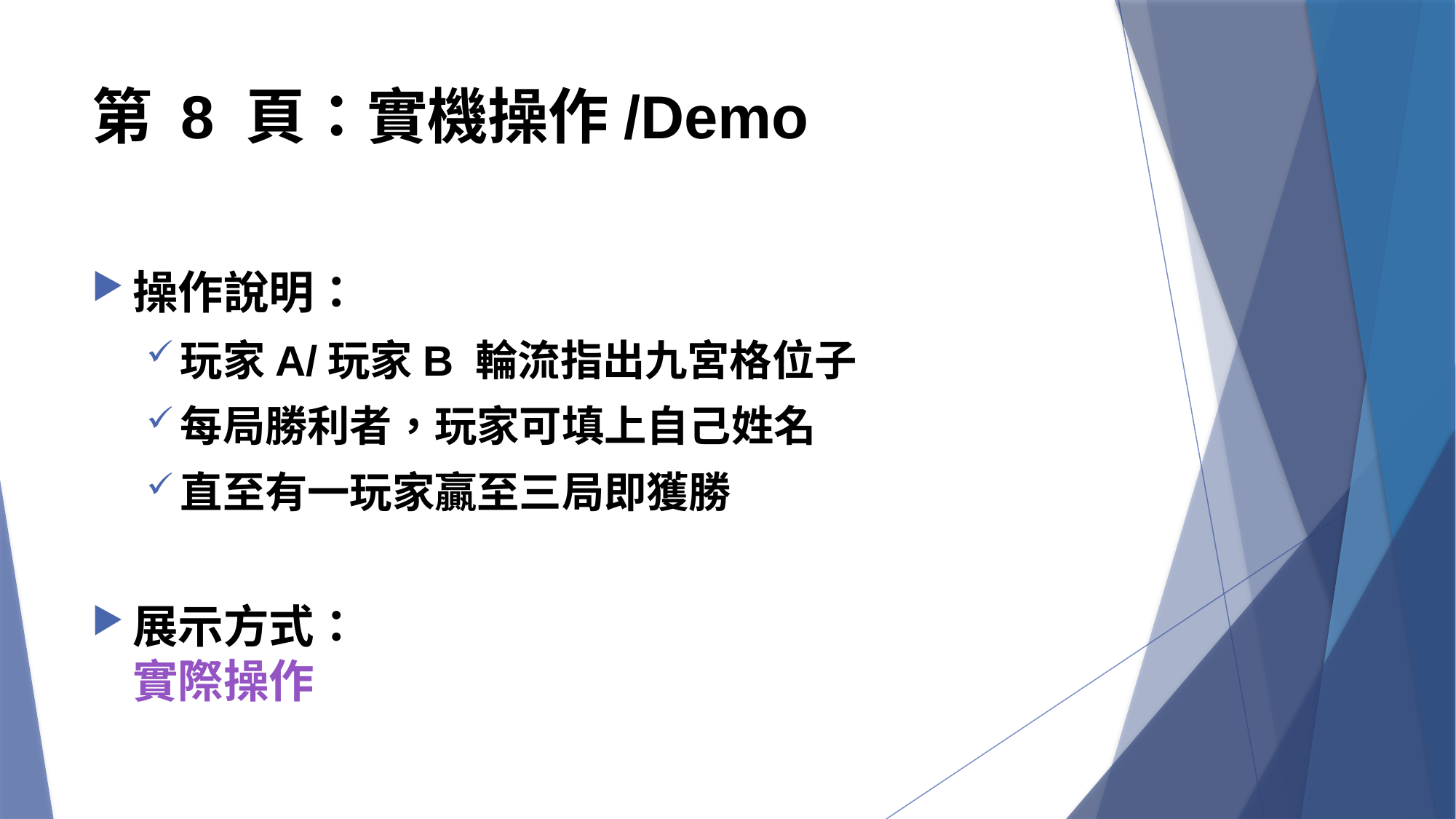

# 第 8 頁：實機操作/Demo
操作說明：
玩家A/玩家B 輪流指出九宮格位子
每局勝利者，玩家可填上自己姓名
直至有一玩家贏至三局即獲勝

展示方式：
實際操作